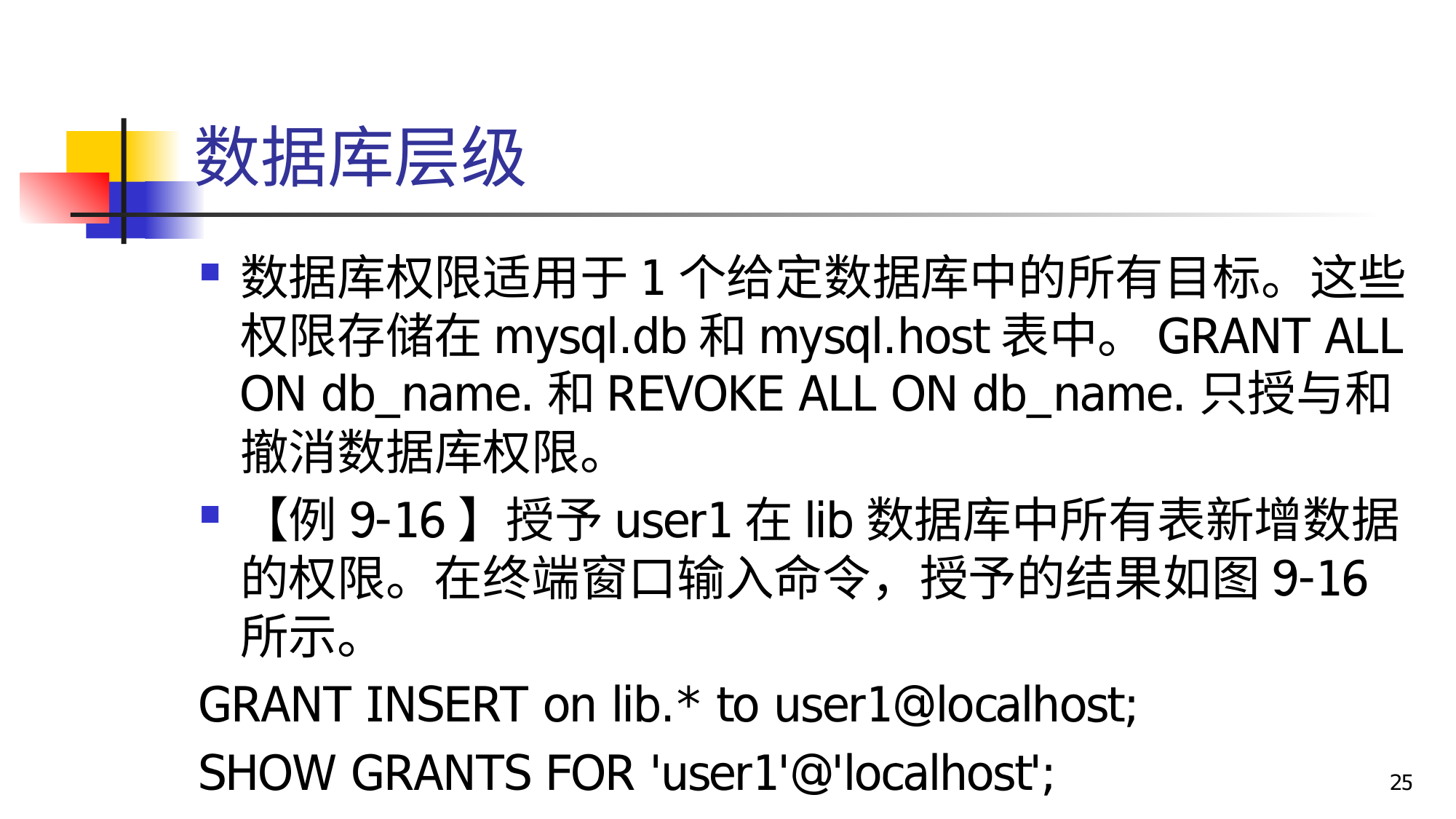

# 数据库层级
数据库权限适用于1个给定数据库中的所有目标。这些权限存储在mysql.db和mysql.host表中。GRANT ALL ON db_name.和REVOKE ALL ON db_name.只授与和撤消数据库权限。
【例9-16】授予user1在lib数据库中所有表新增数据的权限。在终端窗口输入命令，授予的结果如图9-16所示。
GRANT INSERT on lib.* to user1@localhost;
SHOW GRANTS FOR 'user1'@'localhost';

25